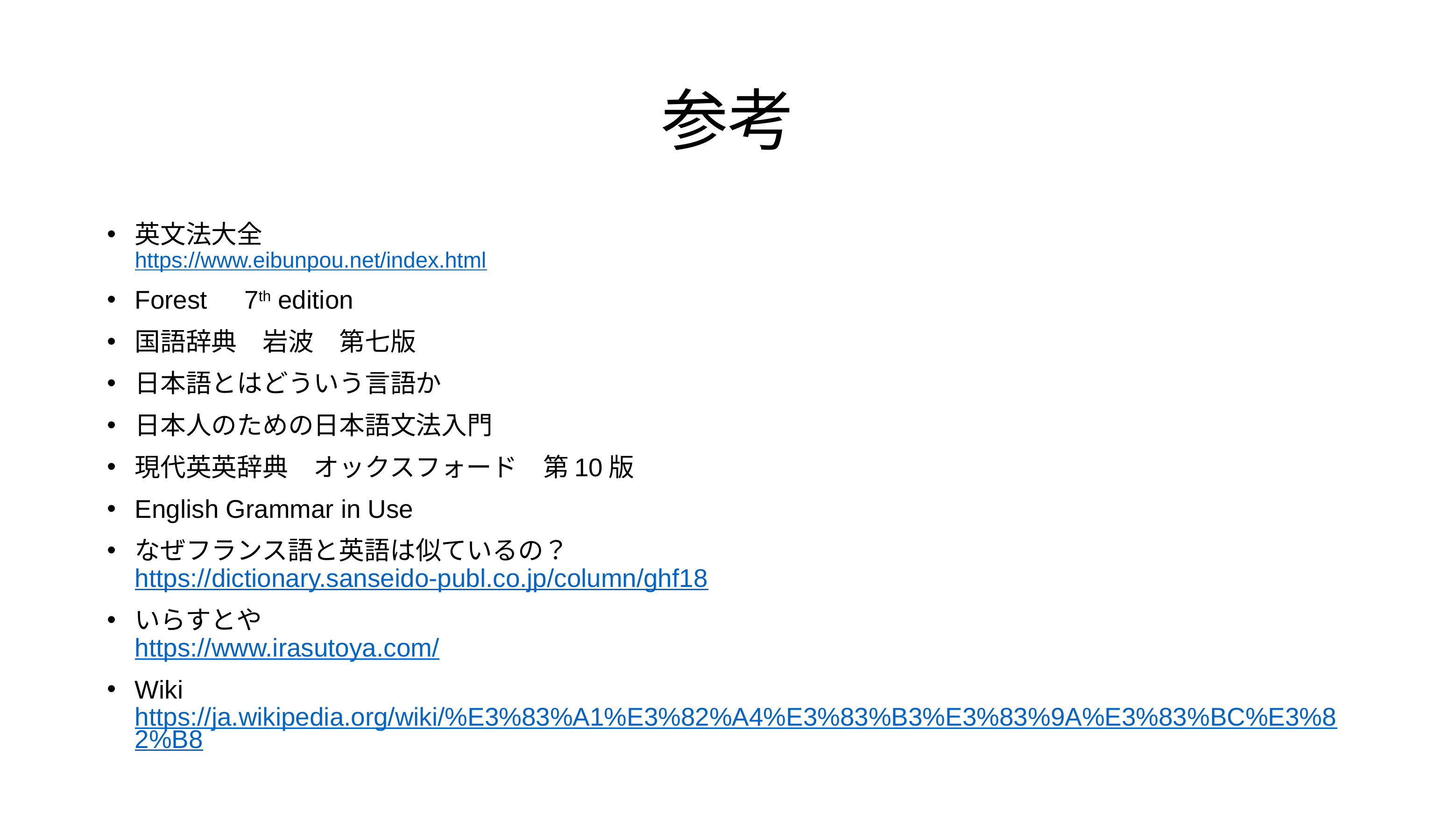

# 参考
英文法大全
https://www.eibunpou.net/index.html
Forest　7th edition
国語辞典　岩波　第七版
日本語とはどういう言語か
日本人のための日本語文法入門
現代英英辞典　オックスフォード　第10版
English Grammar in Use
なぜフランス語と英語は似ているの？
https://dictionary.sanseido-publ.co.jp/column/ghf18
いらすとや
https://www.irasutoya.com/
Wiki
https://ja.wikipedia.org/wiki/%E3%83%A1%E3%82%A4%E3%83%B3%E3%83%9A%E3%83%BC%E3%82%B8